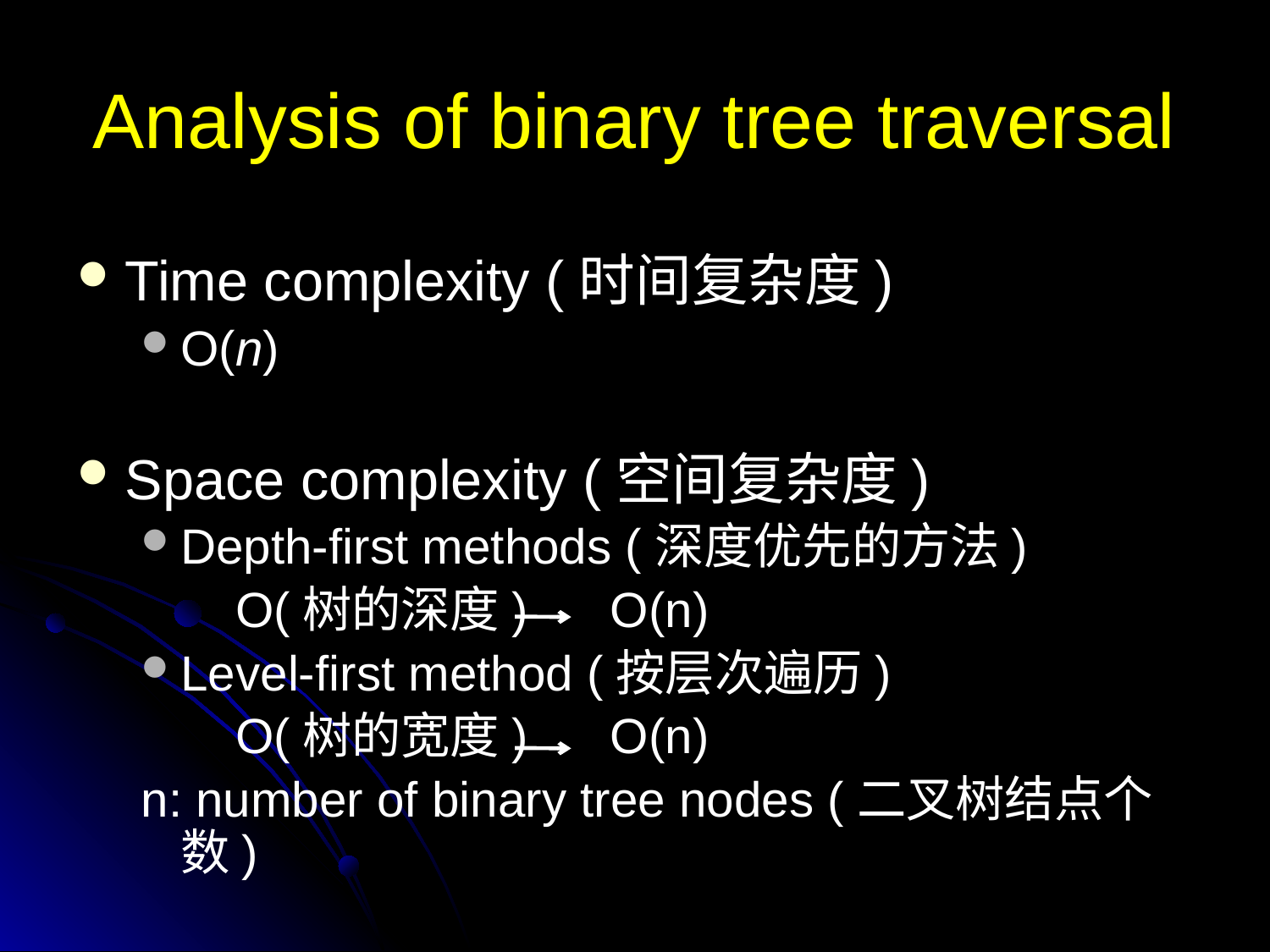

# Analysis of binary tree traversal
Time complexity (时间复杂度)
O(n)

Space complexity (空间复杂度)
Depth-first methods (深度优先的方法)
	    O(树的深度)      O(n)
Level-first method (按层次遍历)
	    O(树的宽度)      O(n)
n: number of binary tree nodes (二叉树结点个数)